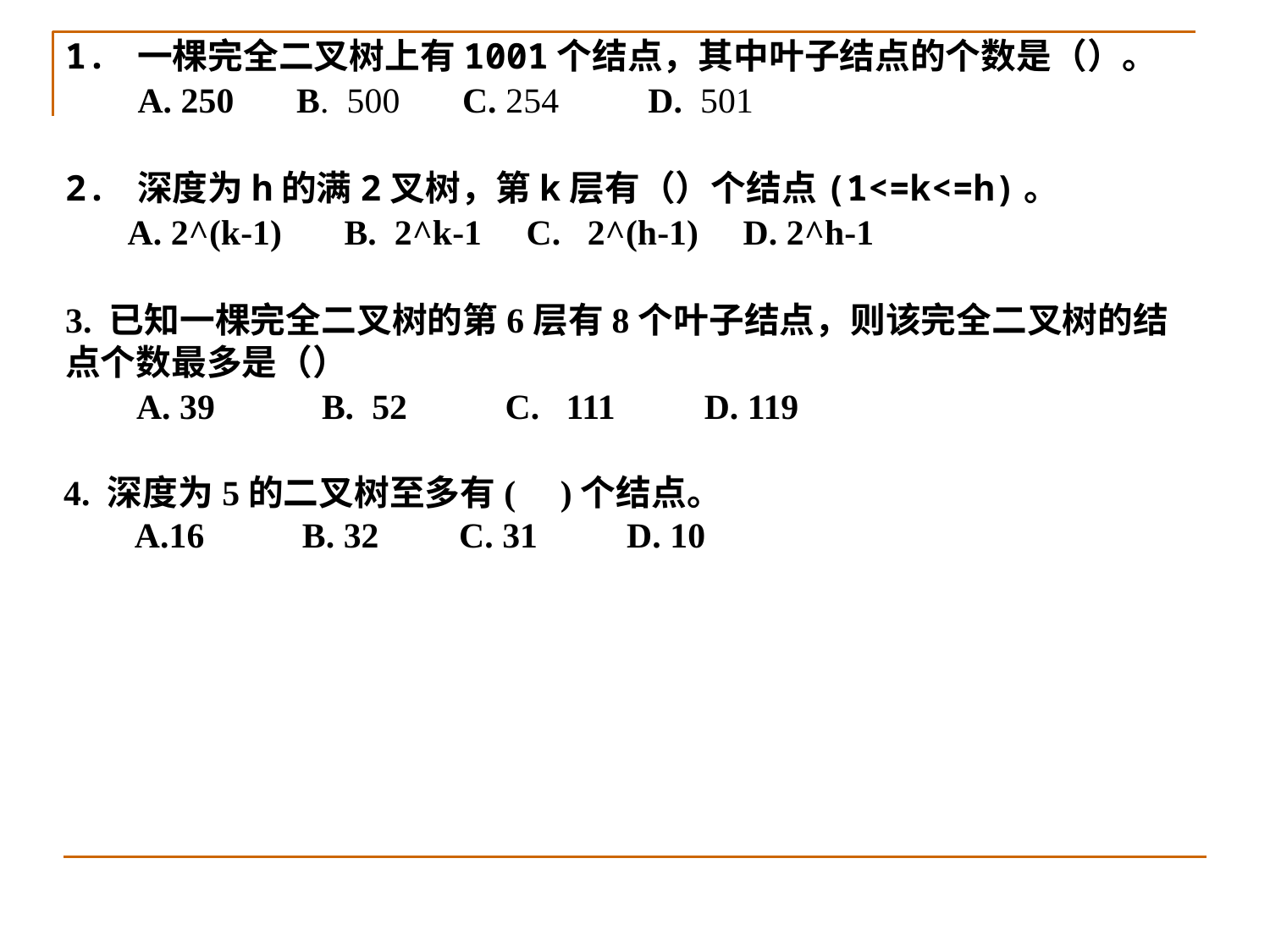

1. 一棵完全二叉树上有1001个结点，其中叶子结点的个数是（）。
    A. 250       B.  500       C. 254          D.  501

2. 深度为h的满2叉树，第k层有（）个结点(1<=k<=h)。
       A. 2^(k-1)       B.  2^k-1     C.   2^(h-1)     D. 2^h-1

3. 已知一棵完全二叉树的第6层有8个叶子结点，则该完全二叉树的结点个数最多是（）
        A. 39            B.  52           C.   111          D. 119

4. 深度为5的二叉树至多有(     )个结点。
        A.16           B. 32         C. 31          D. 10